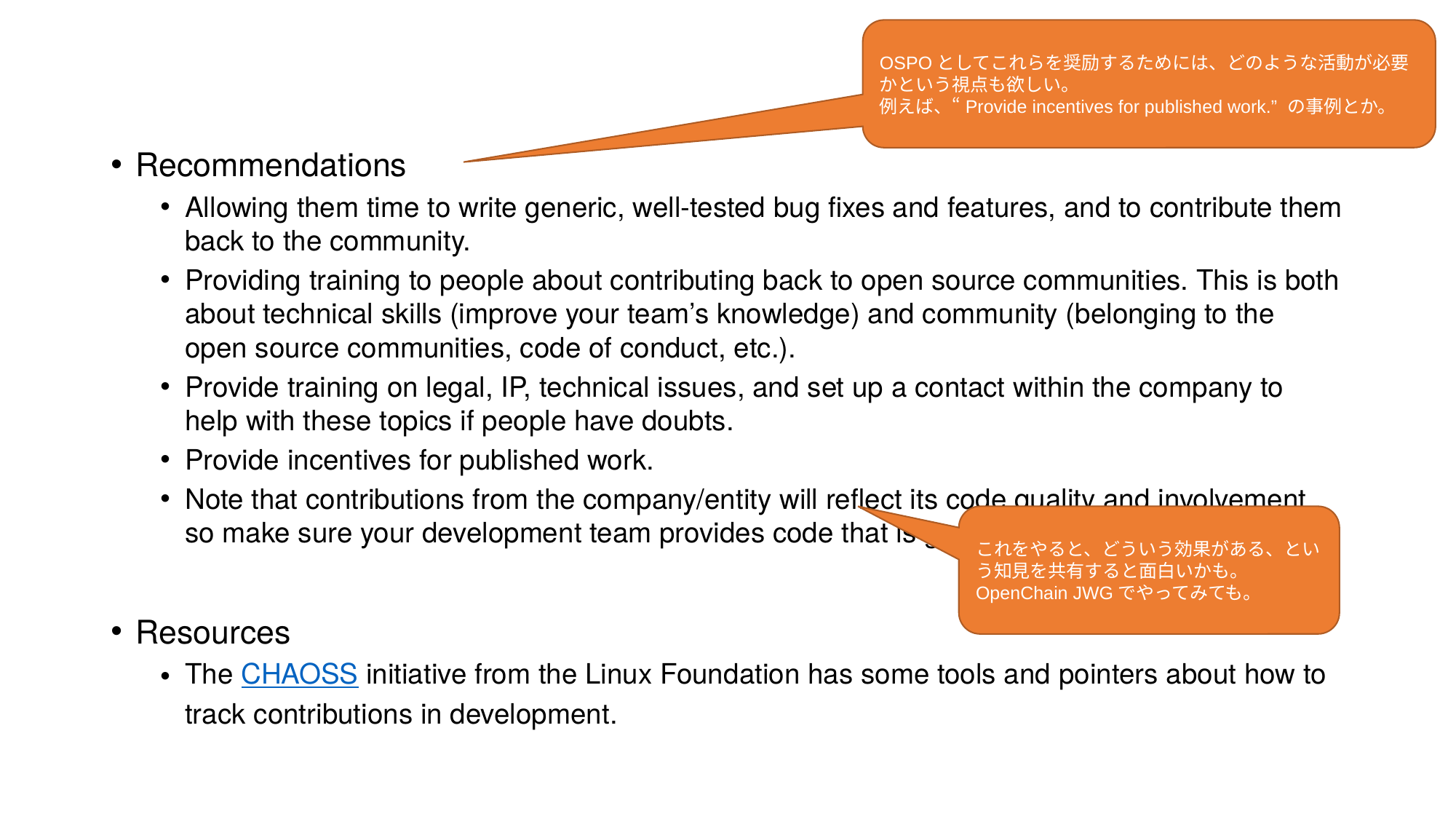

OSPOとしてこれらを奨励するためには、どのような活動が必要かという視点も欲しい。
例えば、“Provide incentives for published work.” の事例とか。
Recommendations
Allowing them time to write generic, well-tested bug fixes and features, and to contribute them back to the community.
Providing training to people about contributing back to open source communities. This is both about technical skills (improve your team’s knowledge) and community (belonging to the open source communities, code of conduct, etc.).
Provide training on legal, IP, technical issues, and set up a contact within the company to help with these topics if people have doubts.
Provide incentives for published work.
Note that contributions from the company/entity will reflect its code quality and involvement, so make sure your development team provides code that is good enough.

Resources
The CHAOSS initiative from the Linux Foundation has some tools and pointers about how to track contributions in development.
これをやると、どういう効果がある、という知見を共有すると面白いかも。
OpenChain JWGでやってみても。